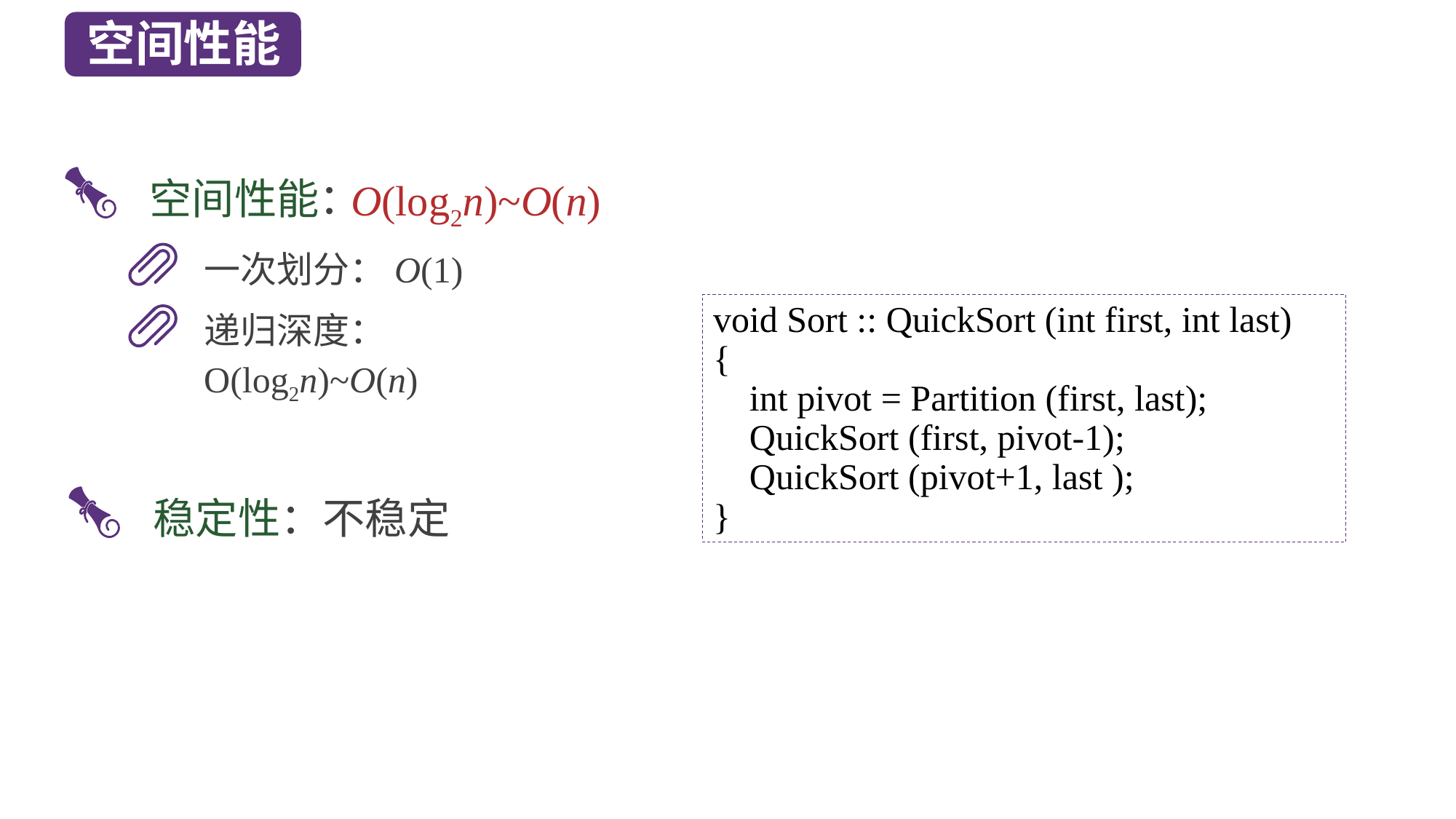

空间性能

O(log2n)~O(n)
 空间性能：

一次划分：O(1)

void Sort :: QuickSort (int first, int last)
{
    int pivot = Partition (first, last);
    QuickSort (first, pivot-1);
    QuickSort (pivot+1, last );
}
递归深度：O(log2n)~O(n)

 稳定性：不稳定